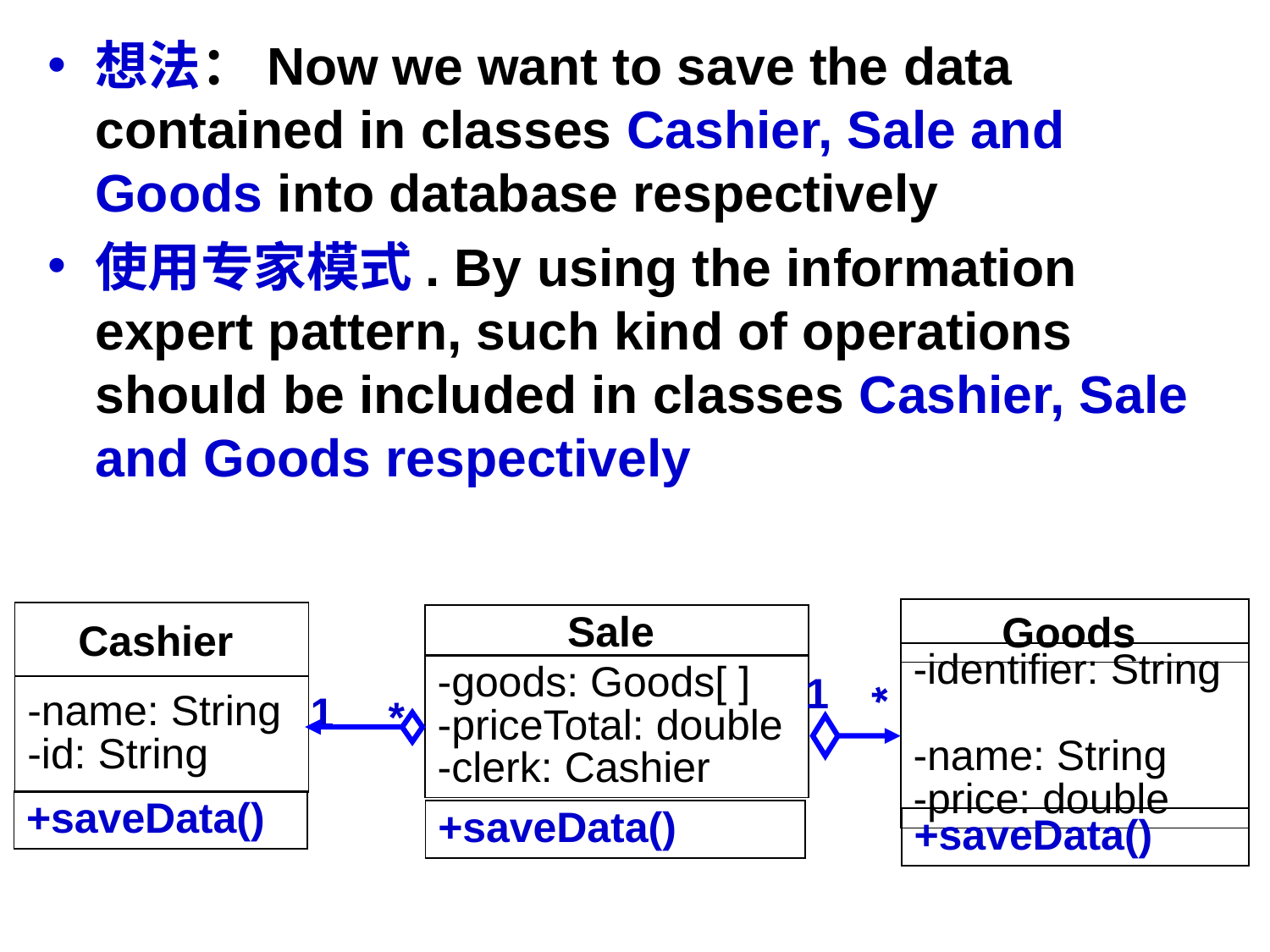

想法：Now we want to save the data contained in classes Cashier, Sale and Goods into database respectively
使用专家模式. By using the information expert pattern, such kind of operations should be included in classes Cashier, Sale and Goods respectively
Goods
Cashier
Sale
-goods: Goods[ ]
-priceTotal: double
-clerk: Cashier
1
-identifier: String
-name: String
-price: double
-name: String
-id: String
*
1
*

+saveData()
+saveData()
+saveData()